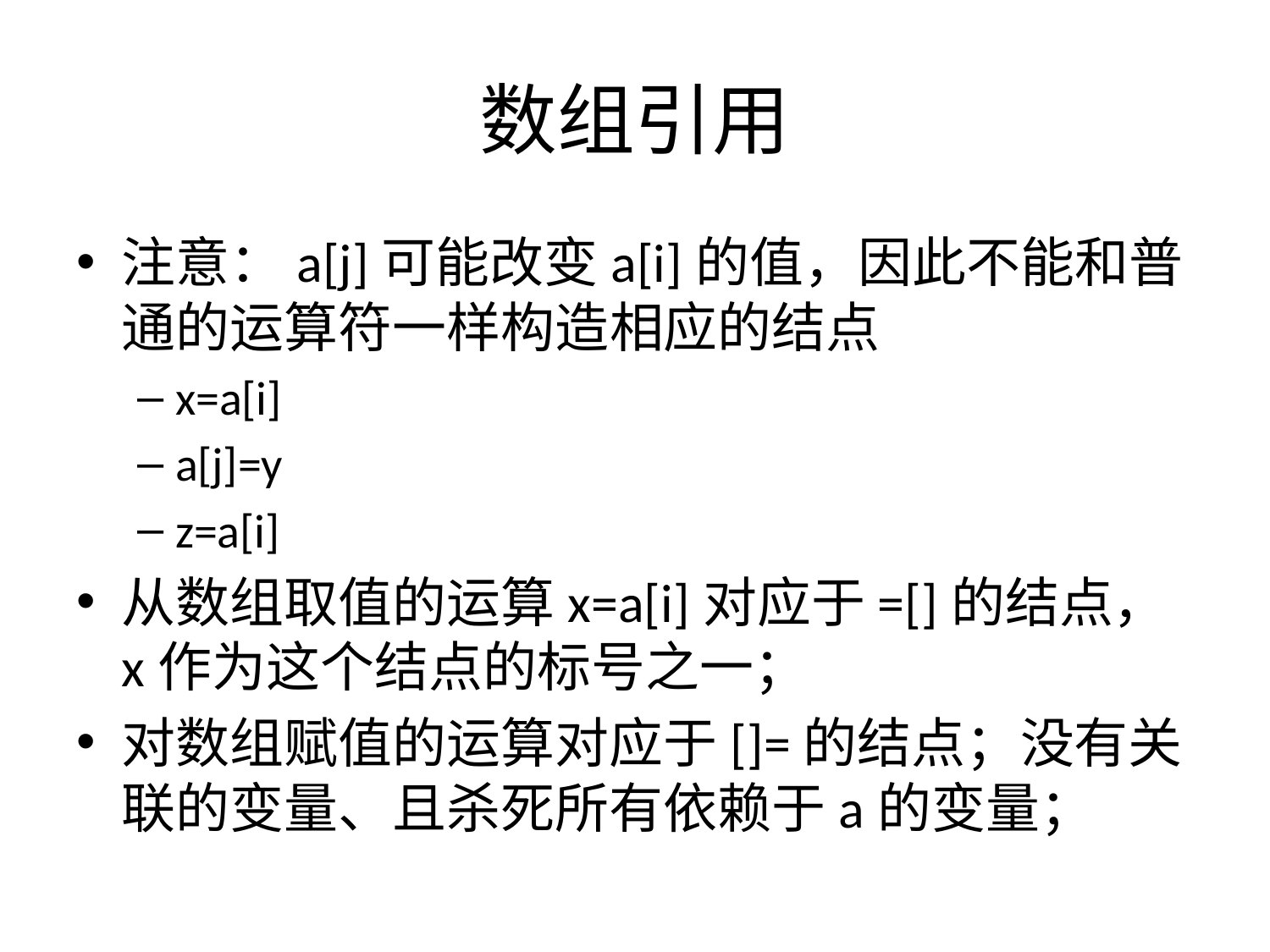

# 数组引用
注意：a[j]可能改变a[i]的值，因此不能和普通的运算符一样构造相应的结点
x=a[i]
a[j]=y
z=a[i]
从数组取值的运算x=a[i]对应于=[]的结点，x作为这个结点的标号之一；
对数组赋值的运算对应于[]=的结点；没有关联的变量、且杀死所有依赖于a的变量；